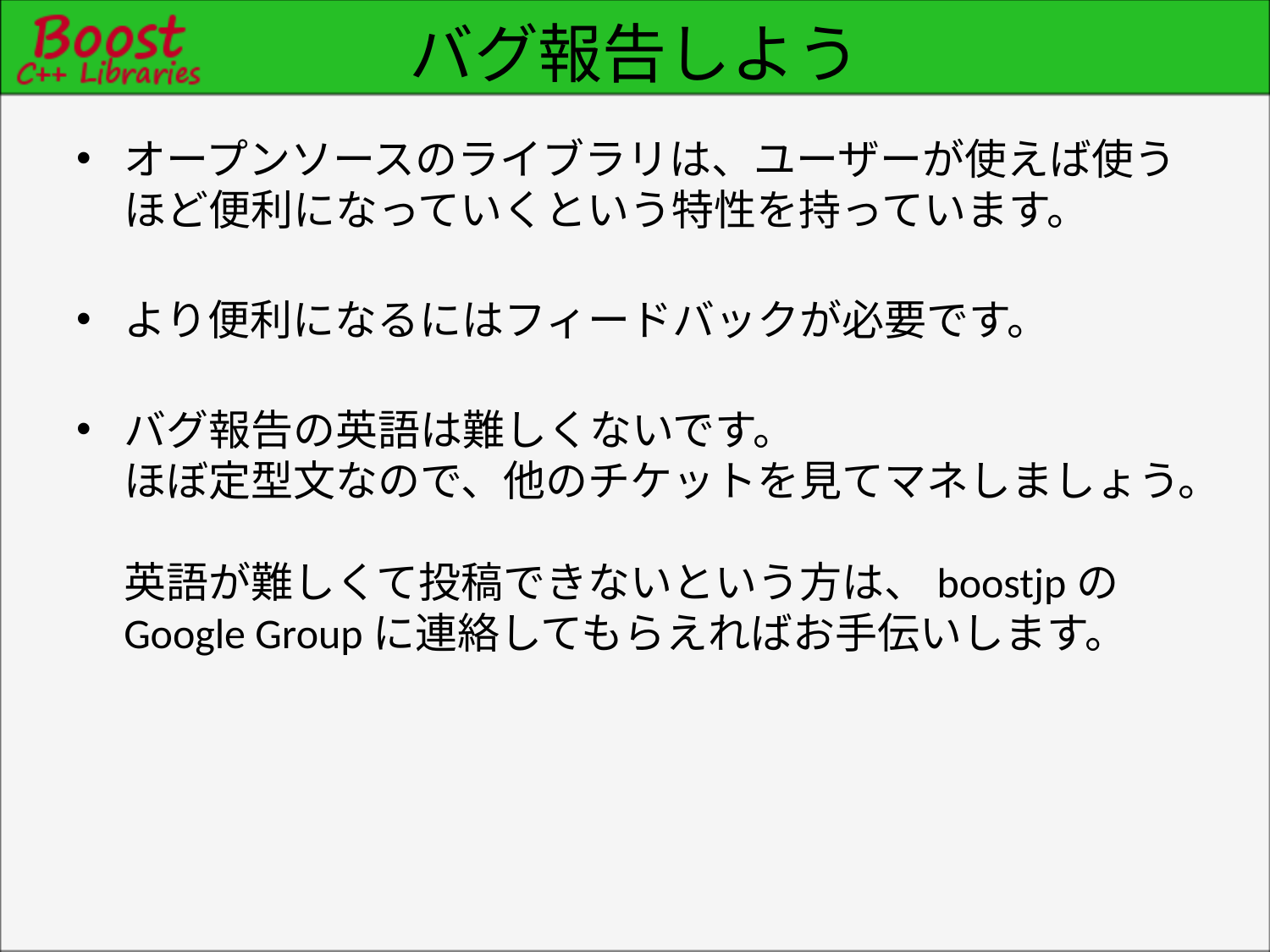

# バグ報告しよう
オープンソースのライブラリは、ユーザーが使えば使うほど便利になっていくという特性を持っています。
より便利になるにはフィードバックが必要です。
バグ報告の英語は難しくないです。
ほぼ定型文なので、他のチケットを見てマネしましょう。
英語が難しくて投稿できないという方は、boostjpのGoogle Groupに連絡してもらえればお手伝いします。